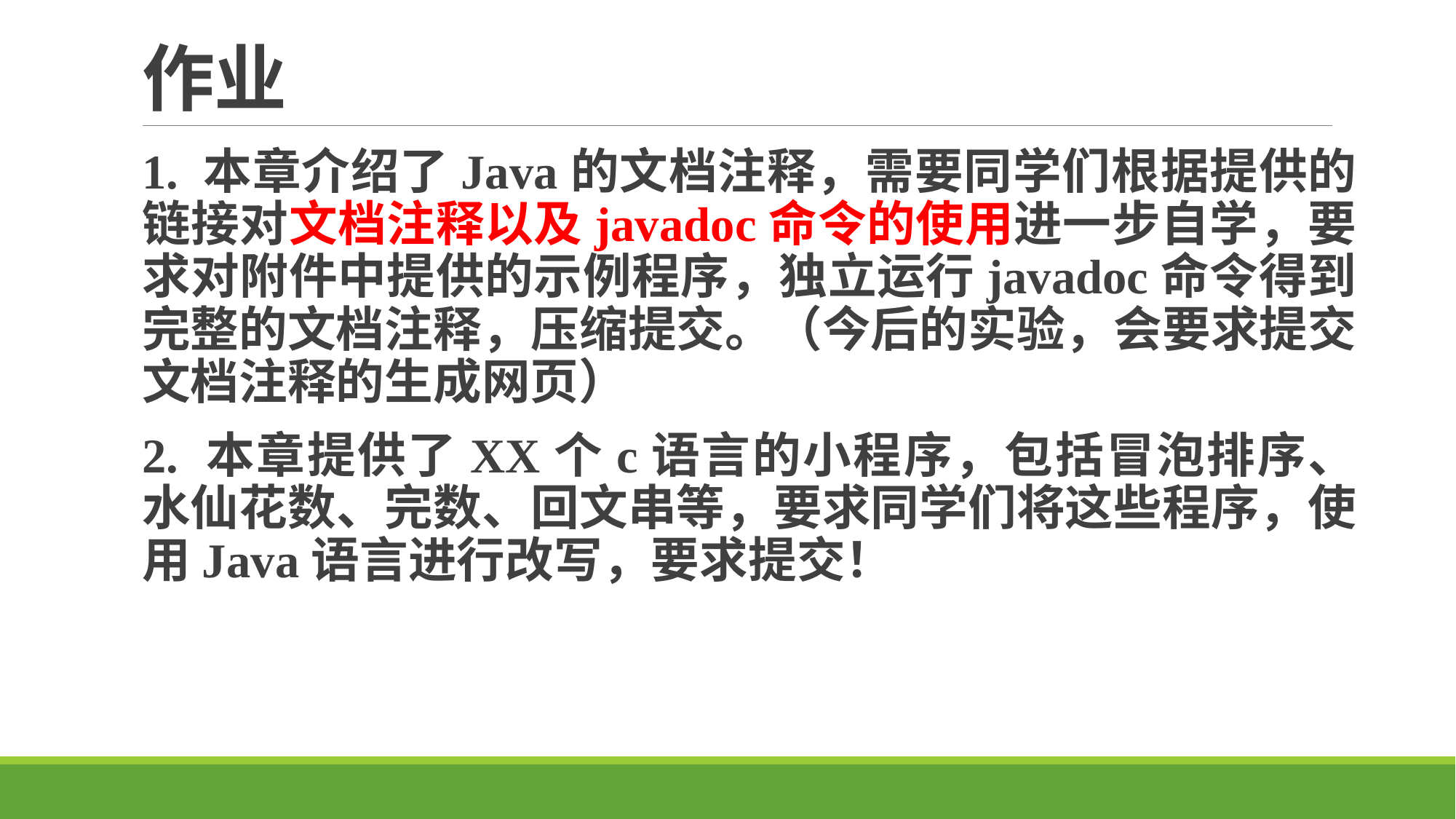

# 作业
1. 本章介绍了Java的文档注释，需要同学们根据提供的链接对文档注释以及javadoc命令的使用进一步自学，要求对附件中提供的示例程序，独立运行javadoc命令得到完整的文档注释，压缩提交。（今后的实验，会要求提交文档注释的生成网页）
2. 本章提供了XX个c语言的小程序，包括冒泡排序、水仙花数、完数、回文串等，要求同学们将这些程序，使用Java语言进行改写，要求提交！